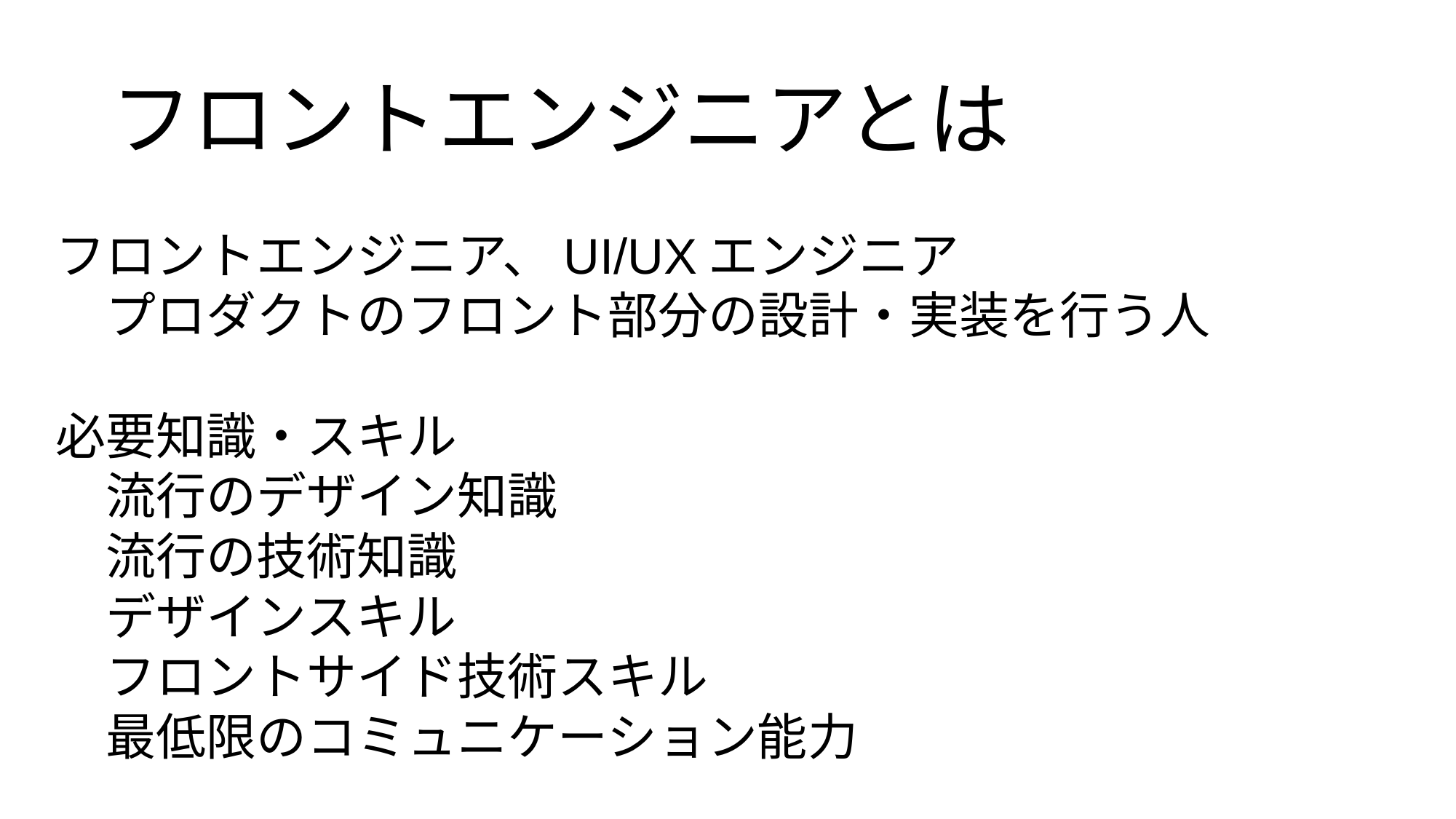

# フロントエンジニアとは
フロントエンジニア、UI/UXエンジニア
　プロダクトのフロント部分の設計・実装を行う人

必要知識・スキル
　流行のデザイン知識
　流行の技術知識
　デザインスキル
　フロントサイド技術スキル
　最低限のコミュニケーション能力